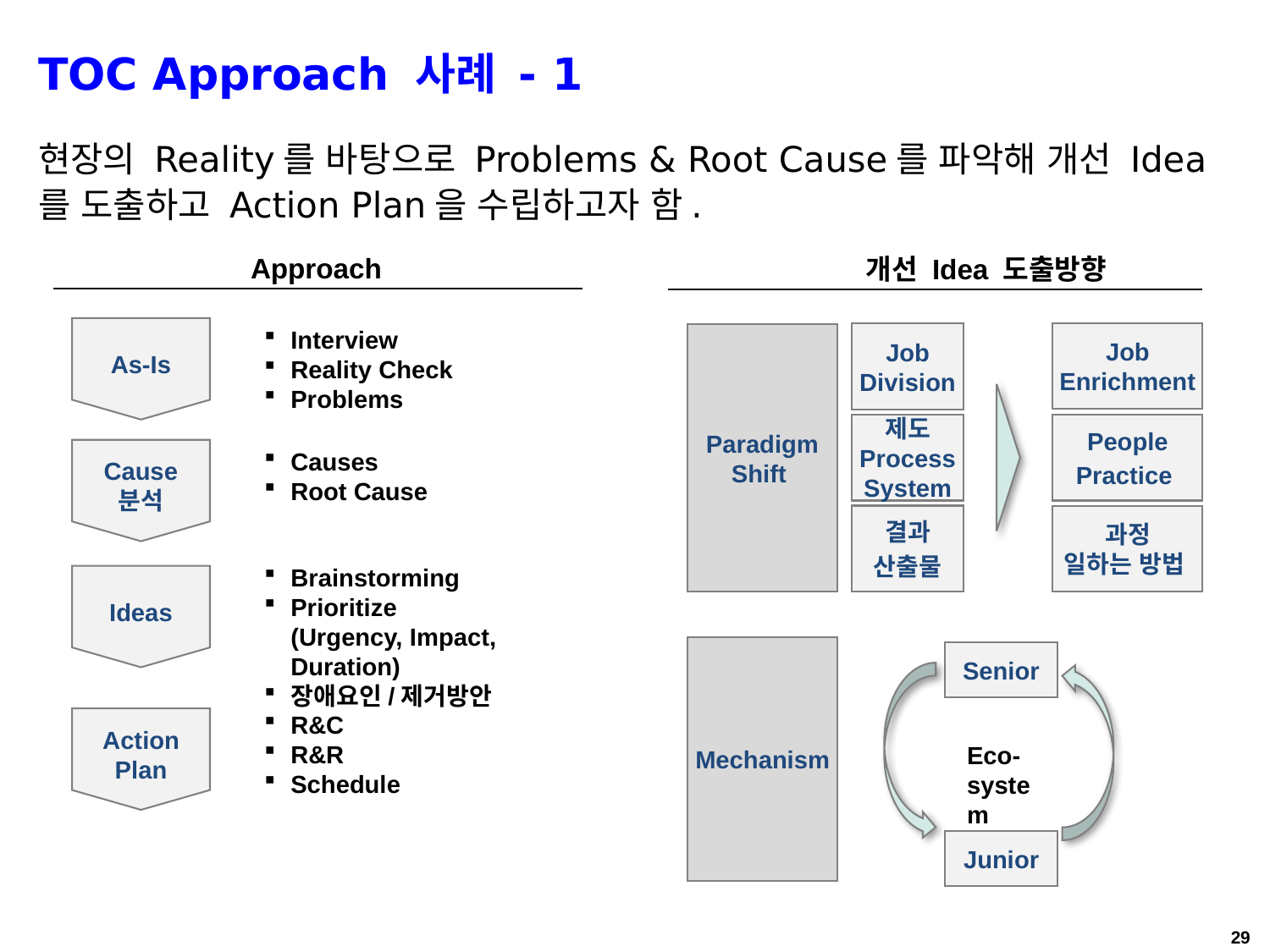

TOC Approach 사례 - 1
현장의 Reality를 바탕으로 Problems & Root Cause를 파악해 개선 Idea를 도출하고 Action Plan을 수립하고자 함.
Approach
개선 Idea 도출방향
As-Is
Interview
Reality Check
Problems
Job Division
Job Enrichment
Paradigm Shift
제도
Process
System
People
Practice
Cause 분석
Causes
Root Cause

결과
산출물
과정
일하는 방법
Ideas
Brainstorming
Prioritize
(Urgency, Impact, Duration)
장애요인/제거방안
Mechanism
Senior

Action Plan
R&C
R&R
Schedule
Eco-system
Junior
29